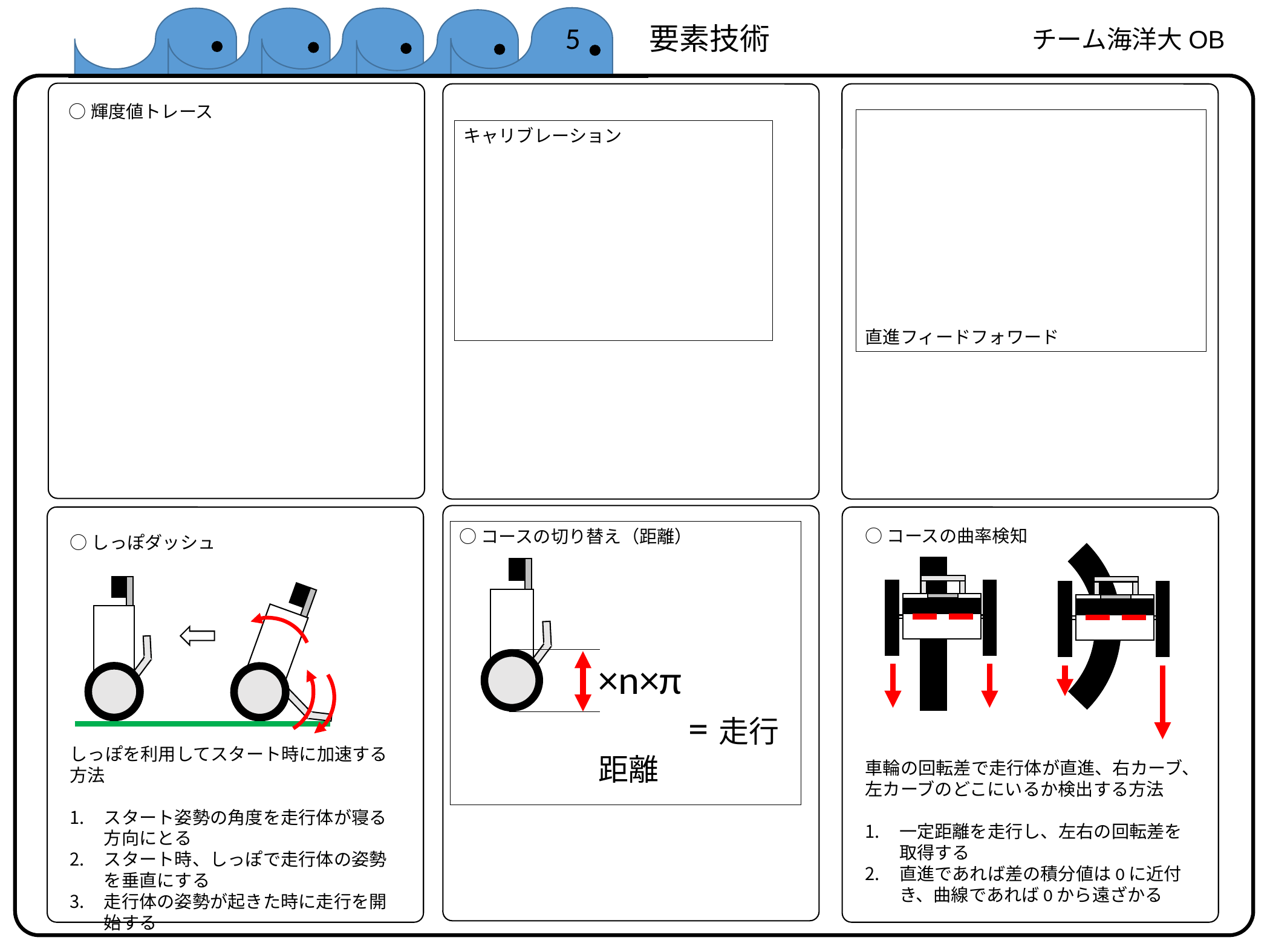

5
要素技術

○輝度値トレース

直進フィードフォワード
キャリブレーション

○しっぽダッシュ

しっぽを利用してスタート時に加速する方法

スタート姿勢の角度を走行体が寝る方向にとる
スタート時、しっぽで走行体の姿勢を垂直にする
走行体の姿勢が起きた時に走行を開始する

○コースの曲率検知

車輪の回転差で走行体が直進、右カーブ、左カーブのどこにいるか検出する方法

一定距離を走行し、左右の回転差を取得する
直進であれば差の積分値は0に近付き、曲線であれば0から遠ざかる

○コースの切り替え（距離）

×n×π
　　=走行距離